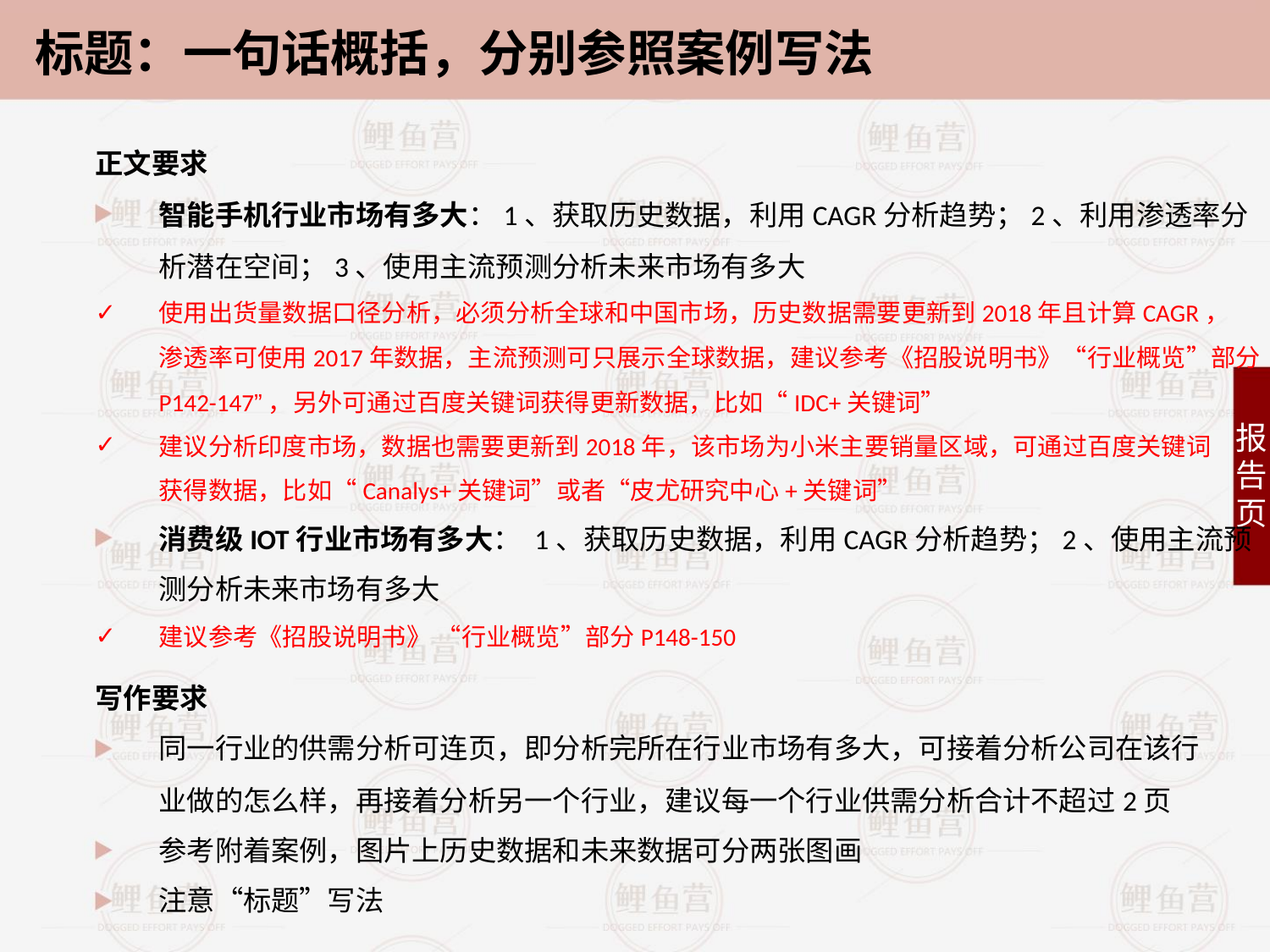

标题：一句话概括，分别参照案例写法
正文要求
智能手机行业市场有多大：1、获取历史数据，利用CAGR分析趋势；2、利用渗透率分
析潜在空间；3、使用主流预测分析未来市场有多大
使用出货量数据口径分析，必须分析全球和中国市场，历史数据需要更新到2018年且计算CAGR，
渗透率可使用2017年数据，主流预测可只展示全球数据，建议参考《招股说明书》“行业概览”部分
P142-147”，另外可通过百度关键词获得更新数据，比如“IDC+关键词”
✓
✓
报
告
页
建议分析印度市场，数据也需要更新到2018年，该市场为小米主要销量区域，可通过百度关键词
获得数据，比如“Canalys+关键词”或者“皮尤研究中心+关键词”
消费级IOT行业市场有多大： 1、获取历史数据，利用CAGR分析趋势；2、使用主流预
测分析未来市场有多大
建议参考《招股说明书》 “行业概览”部分P148-150
✓
写作要求
同一行业的供需分析可连页，即分析完所在行业市场有多大，可接着分析公司在该行
业做的怎么样，再接着分析另一个行业，建议每一个行业供需分析合计不超过2页
参考附着案例，图片上历史数据和未来数据可分两张图画
注意“标题”写法